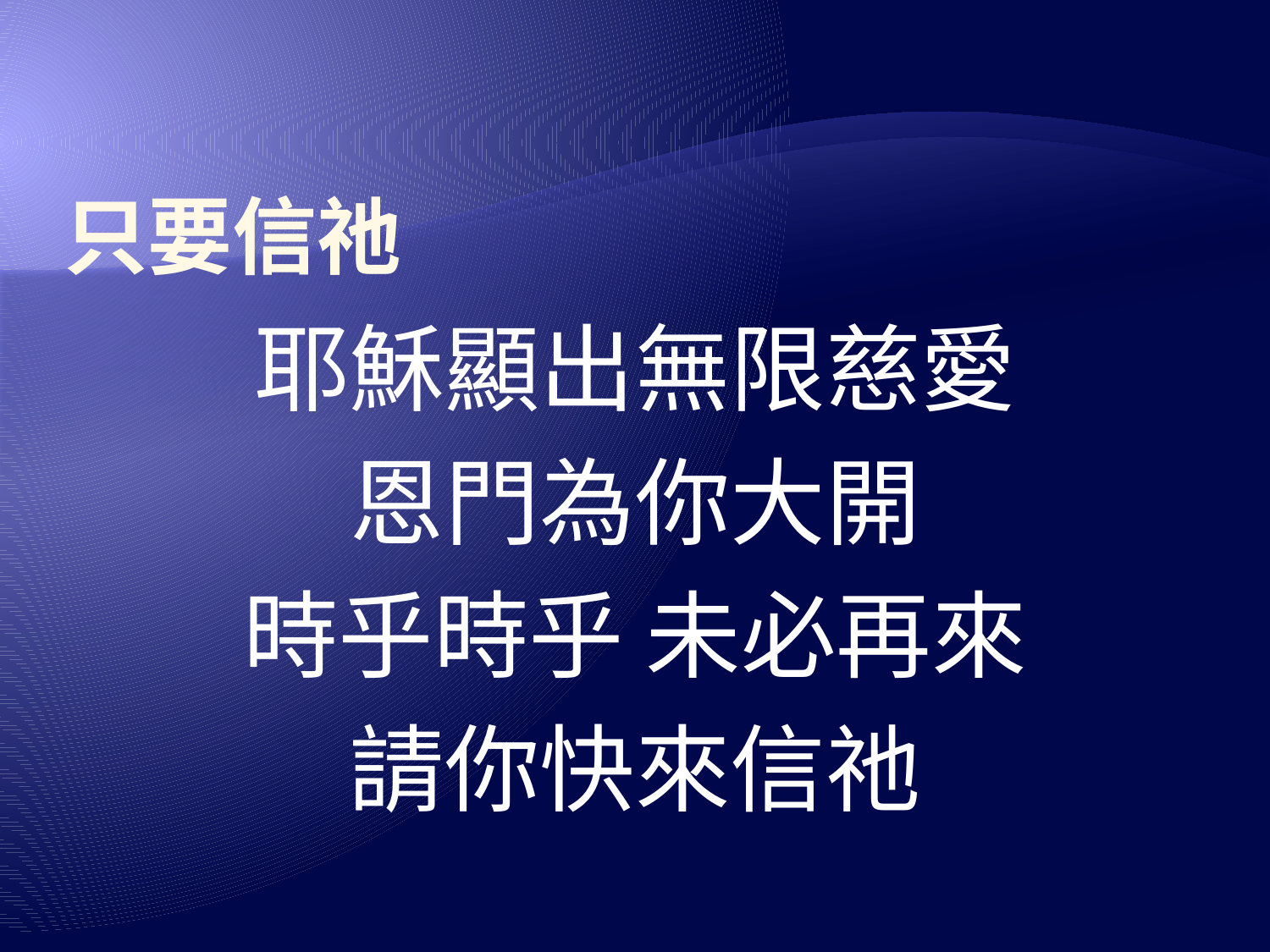

# 只要信祂
耶穌顯出無限慈愛
恩門為你大開
時乎時乎 未必再來
請你快來信祂